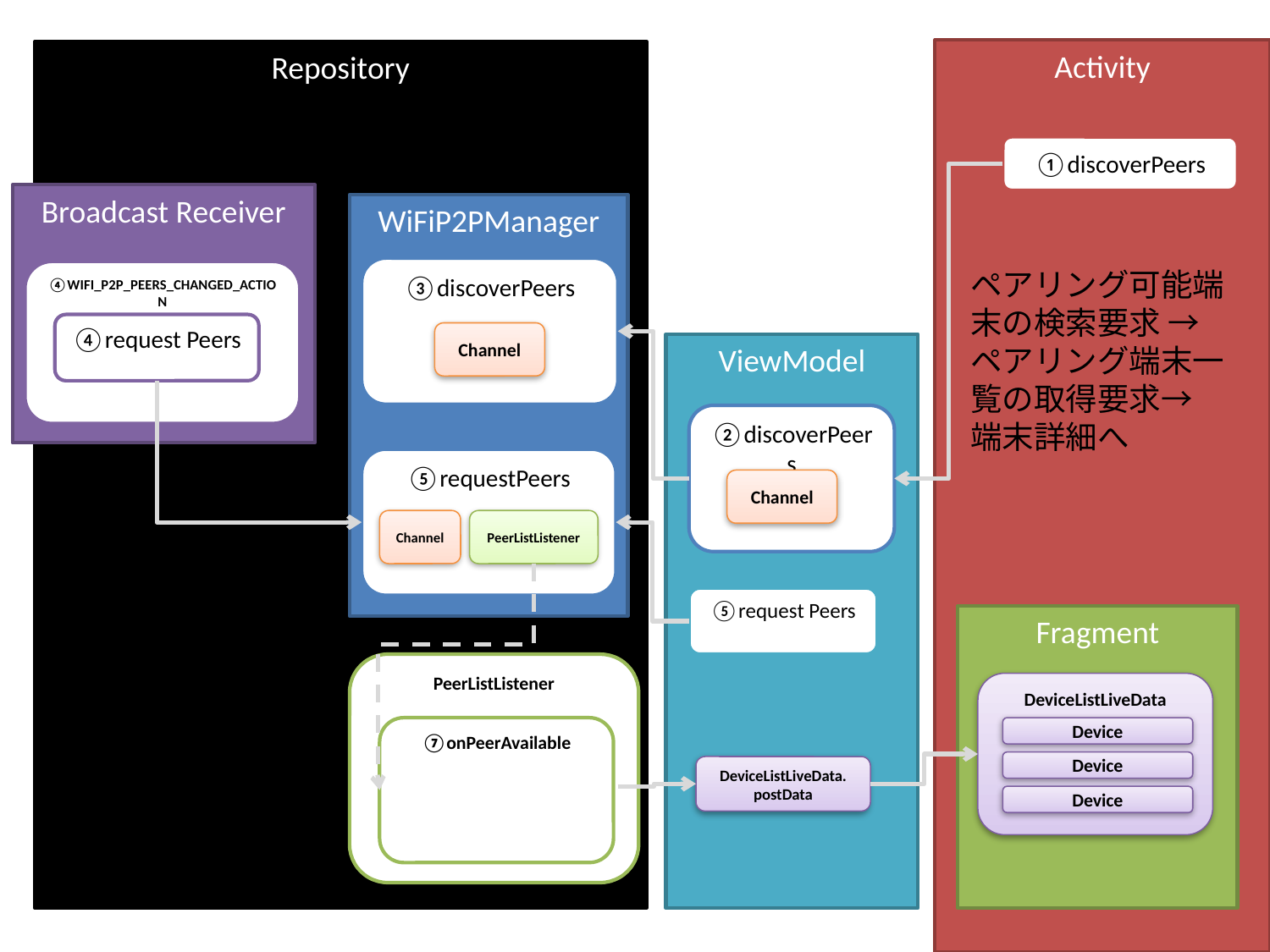

Activity
Repository
①discoverPeers
Broadcast Receiver
WiFiP2PManager
③discoverPeers
ペアリング可能端末の検索要求 →
ペアリング端末一覧の取得要求→
端末詳細へ
④WIFI_P2P_PEERS_CHANGED_ACTION
④request Peers
Channel
ViewModel
②discoverPeers
⑤requestPeers
Channel
Channel
PeerListListener
⑤request Peers
Fragment
PeerListListener
DeviceListLiveData
⑦onPeerAvailable
Device
Device
DeviceListLiveData.
postData
Device